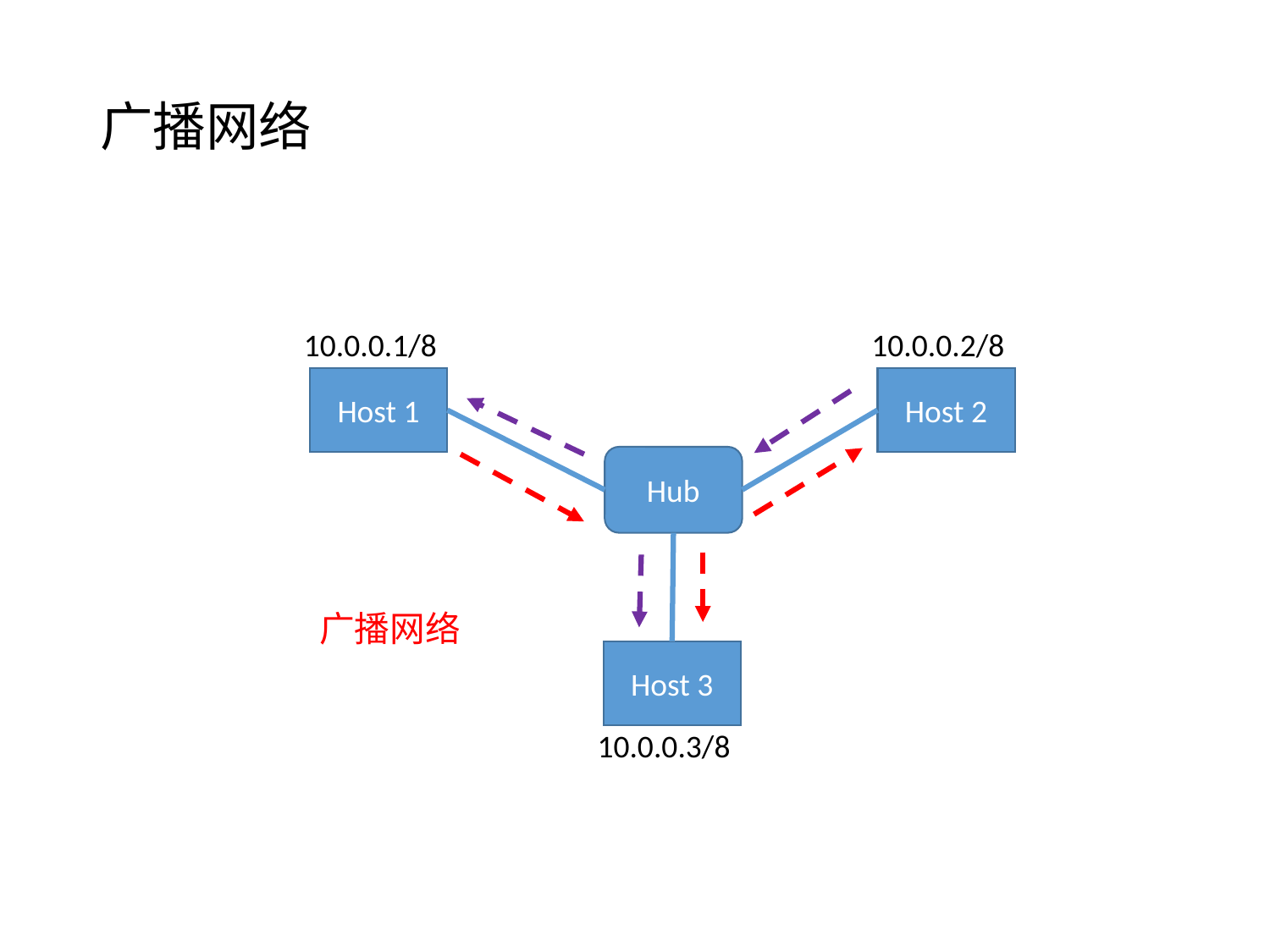

# 广播网络
10.0.0.1/8
10.0.0.2/8
Host 1
Host 2
Host 3
10.0.0.3/8
Hub
广播网络
7